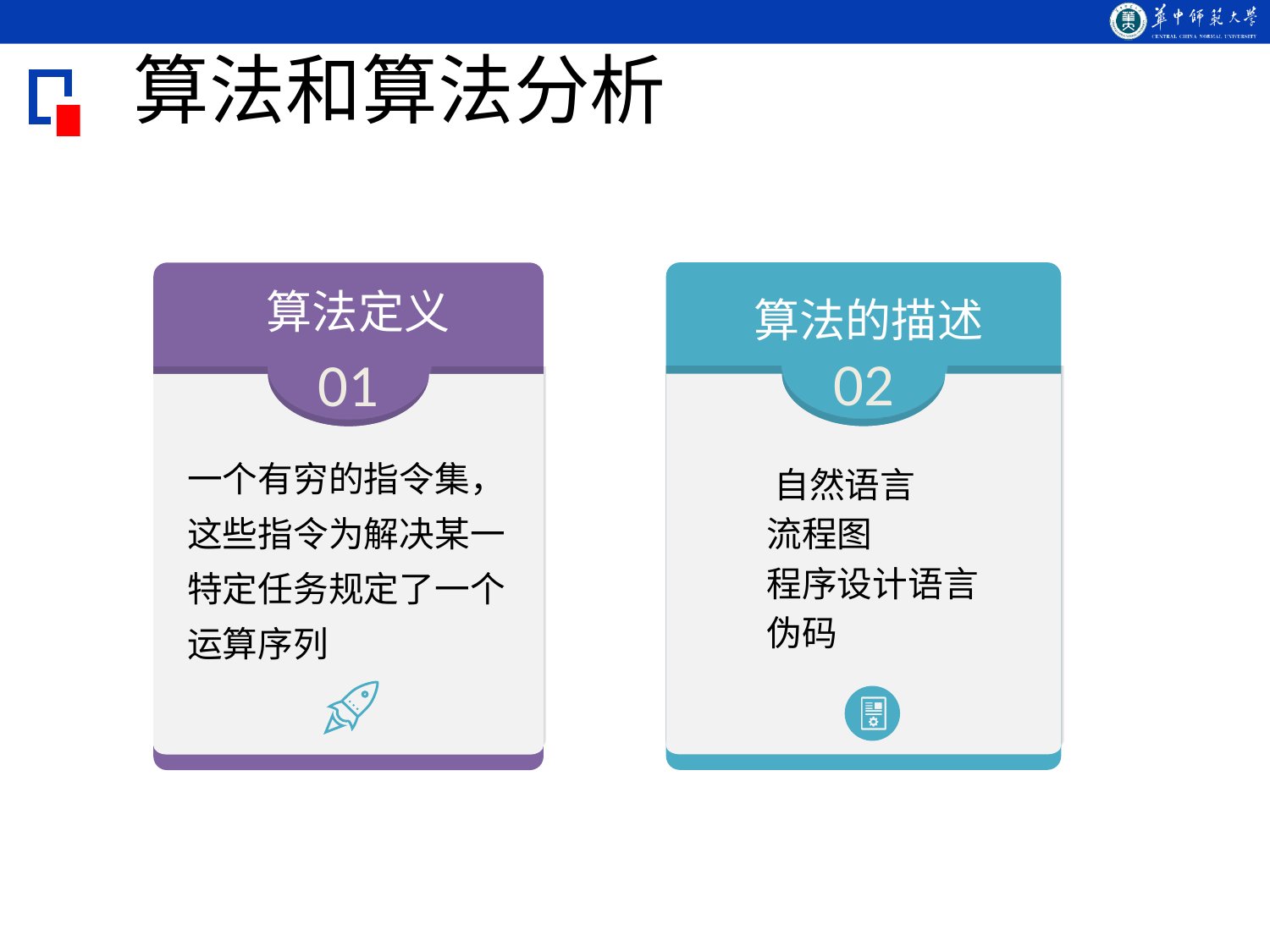

算法和算法分析

02

01

算法的描述
算法定义
一个有穷的指令集，这些指令为解决某一特定任务规定了一个运算序列
        自然语言
流程图
程序设计语言
伪码